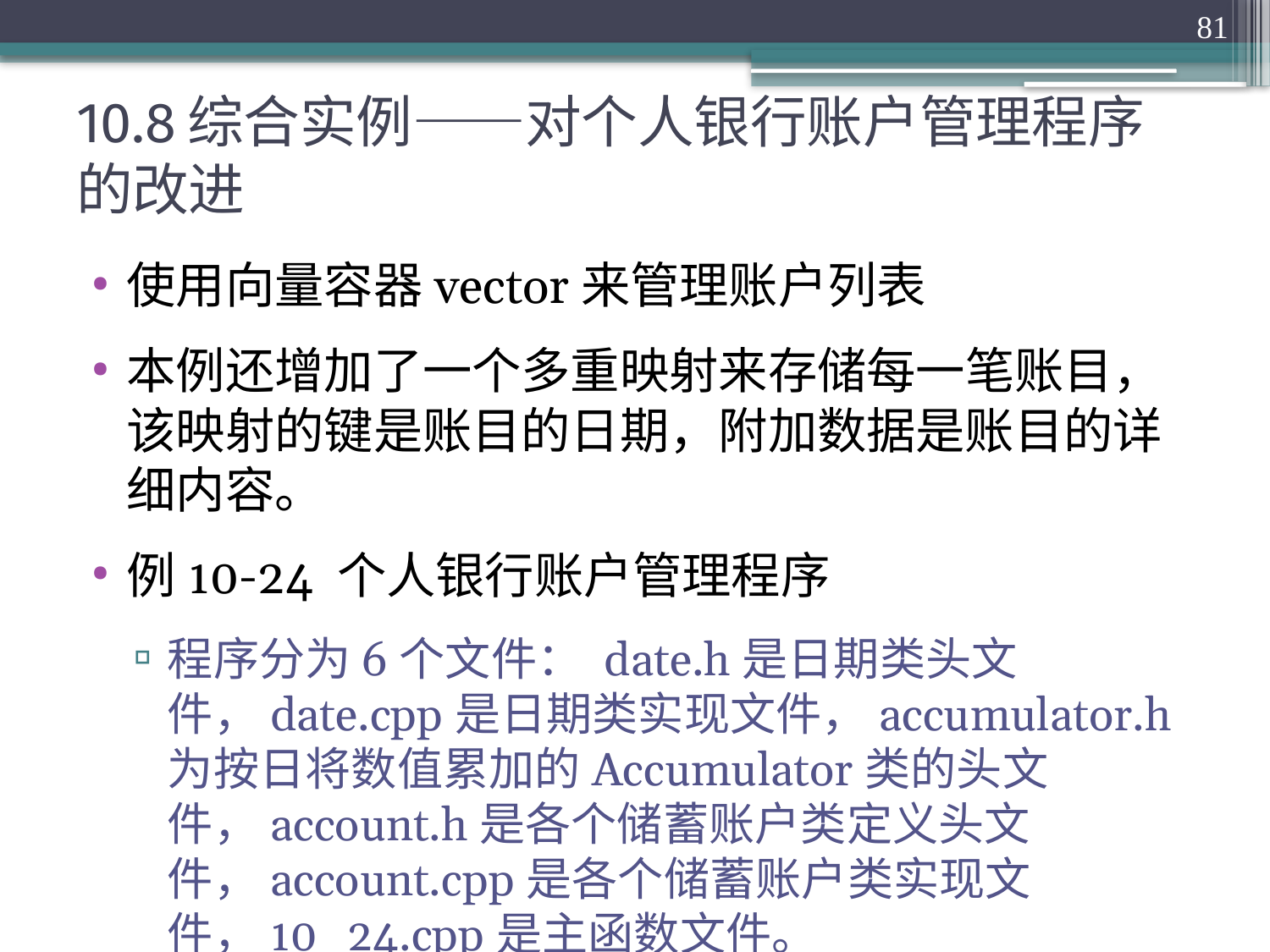

81
# 10.8综合实例——对个人银行账户管理程序的改进
使用向量容器vector来管理账户列表
本例还增加了一个多重映射来存储每一笔账目，该映射的键是账目的日期，附加数据是账目的详细内容。
例10-24 个人银行账户管理程序
程序分为6个文件： date.h是日期类头文件，date.cpp是日期类实现文件，accumulator.h为按日将数值累加的Accumulator类的头文件，account.h是各个储蓄账户类定义头文件，account.cpp是各个储蓄账户类实现文件，10_24.cpp是主函数文件。